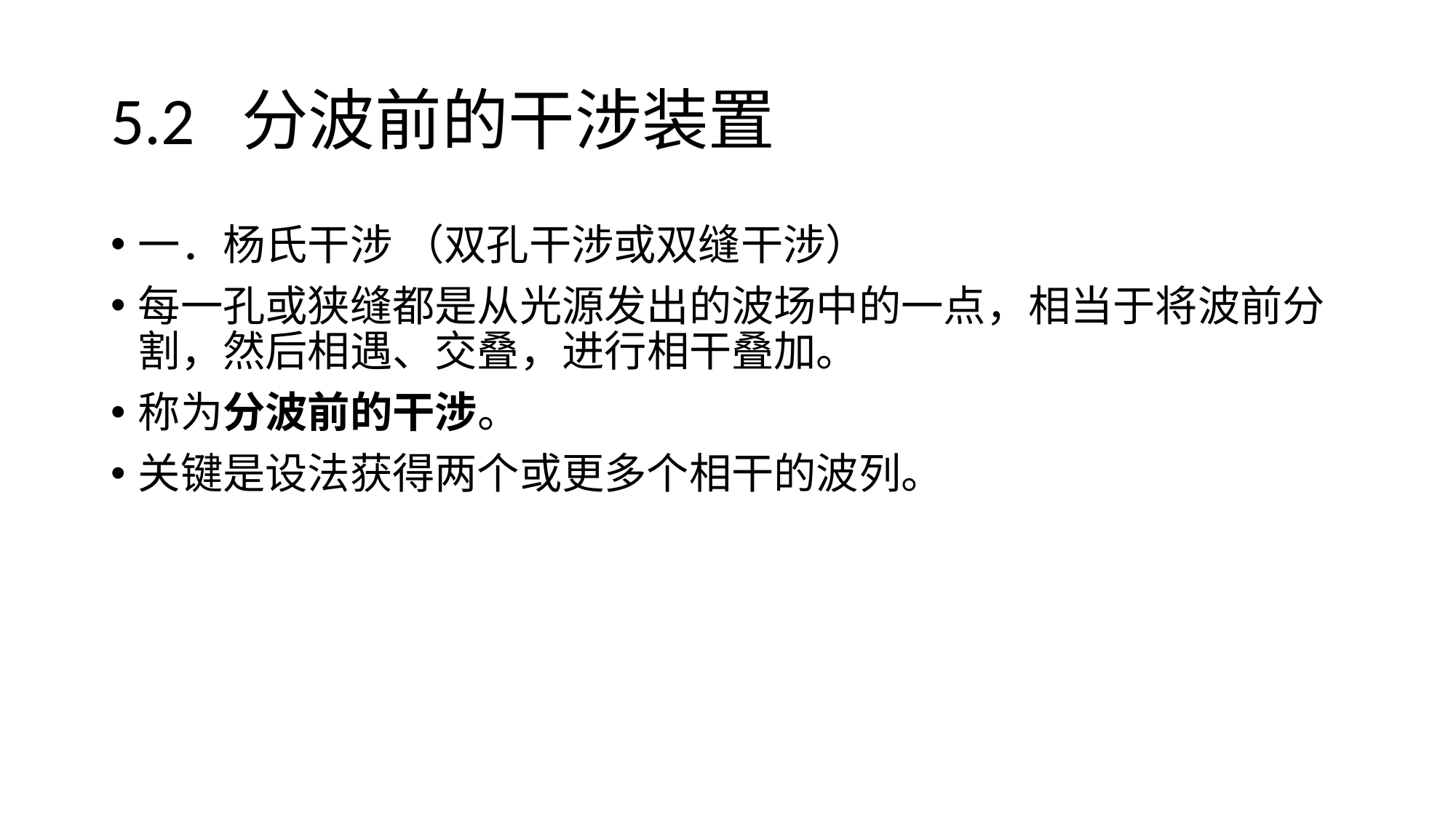

# 5.2  分波前的干涉装置
一．杨氏干涉 （双孔干涉或双缝干涉）
每一孔或狭缝都是从光源发出的波场中的一点，相当于将波前分割，然后相遇、交叠，进行相干叠加。
称为分波前的干涉。
关键是设法获得两个或更多个相干的波列。